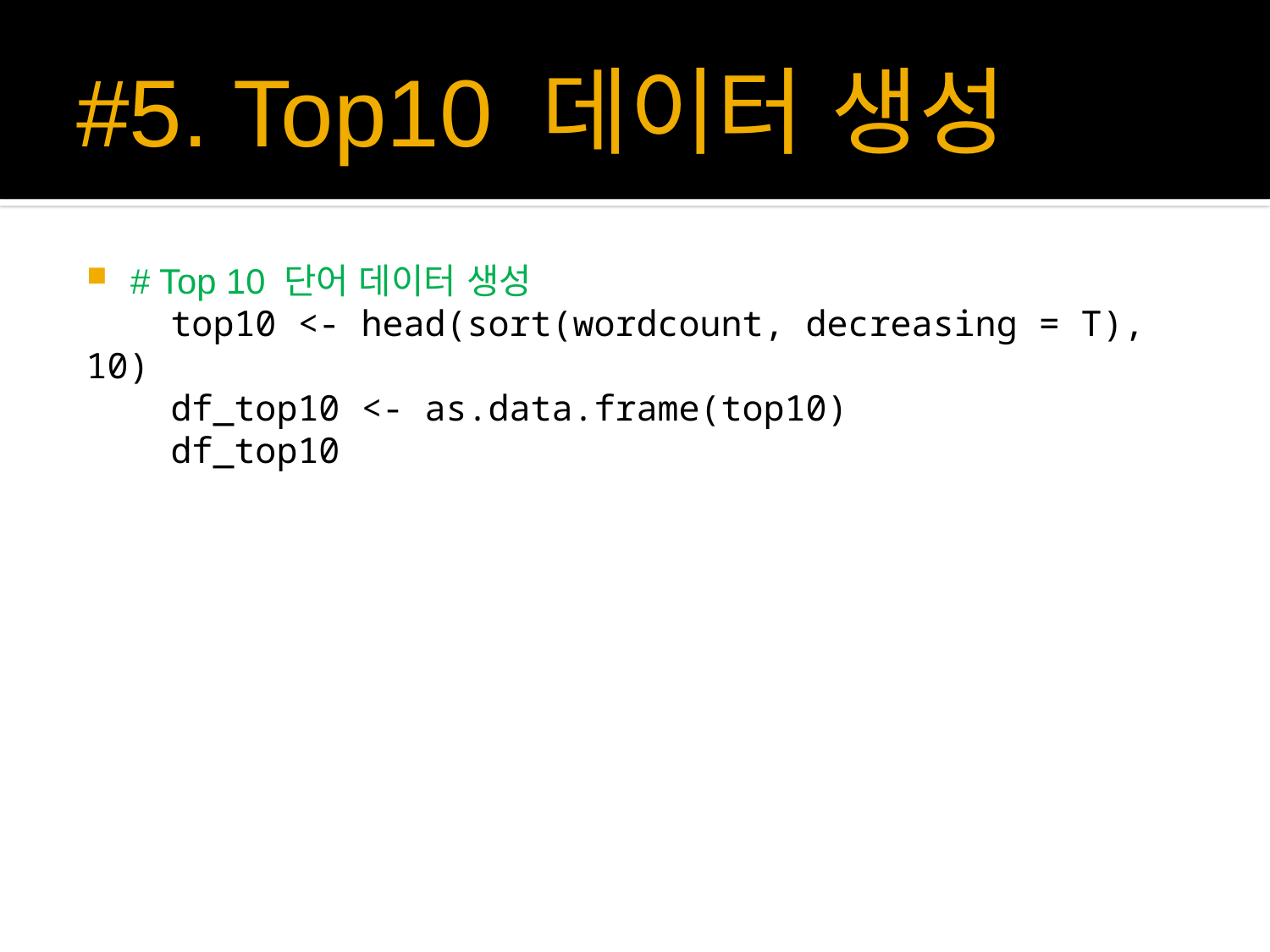

# #5. Top10 데이터 생성
# Top 10 단어 데이터 생성
    top10 <- head(sort(wordcount, decreasing = T), 10)
    df_top10 <- as.data.frame(top10)
    df_top10